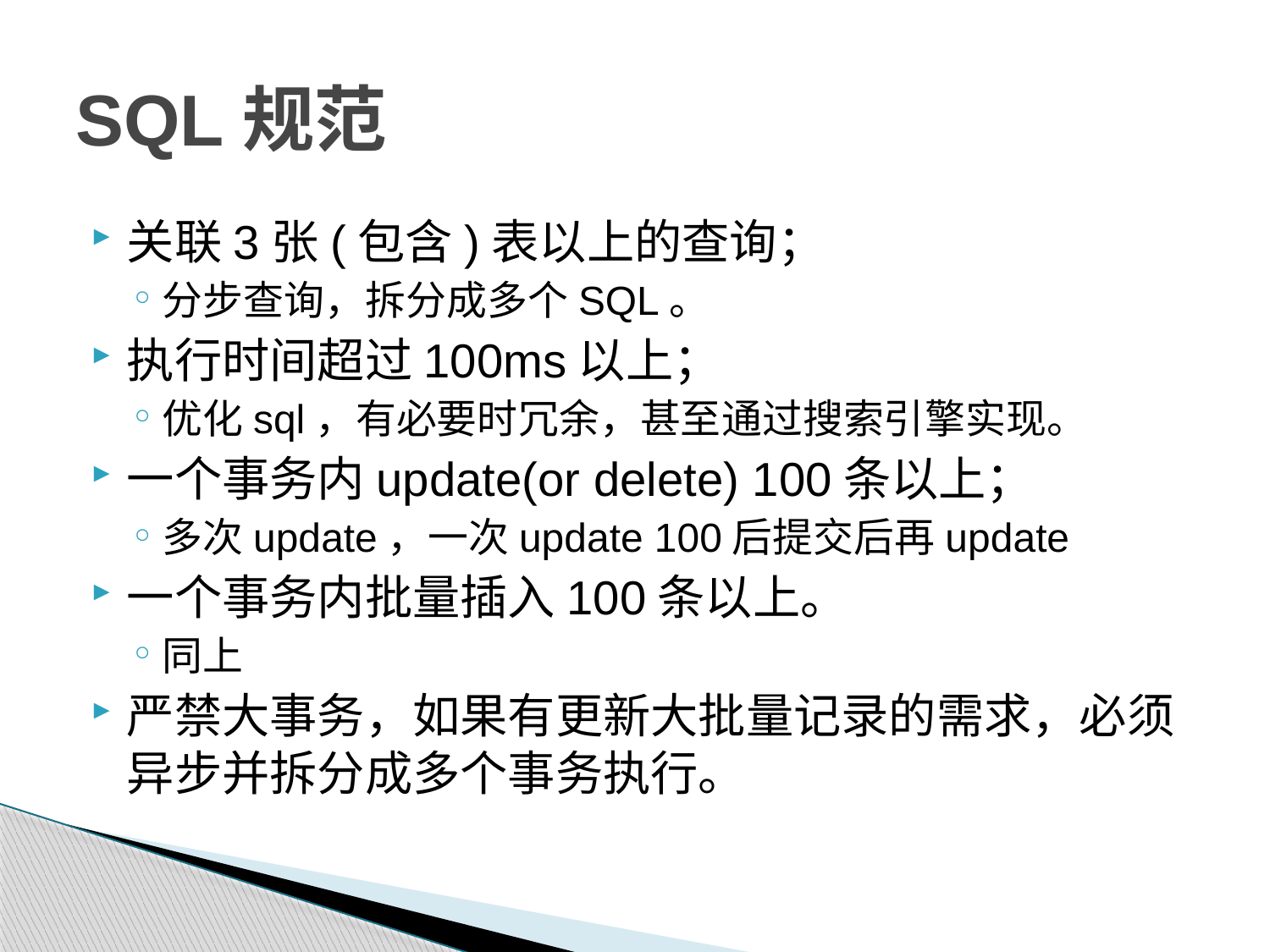

# SQL规范
关联3张(包含)表以上的查询；
分步查询，拆分成多个SQL。
执行时间超过100ms以上；
优化sql，有必要时冗余，甚至通过搜索引擎实现。
一个事务内update(or delete) 100条以上；
多次update，一次update 100后提交后再update
一个事务内批量插入100条以上。
同上
严禁大事务，如果有更新大批量记录的需求，必须异步并拆分成多个事务执行。